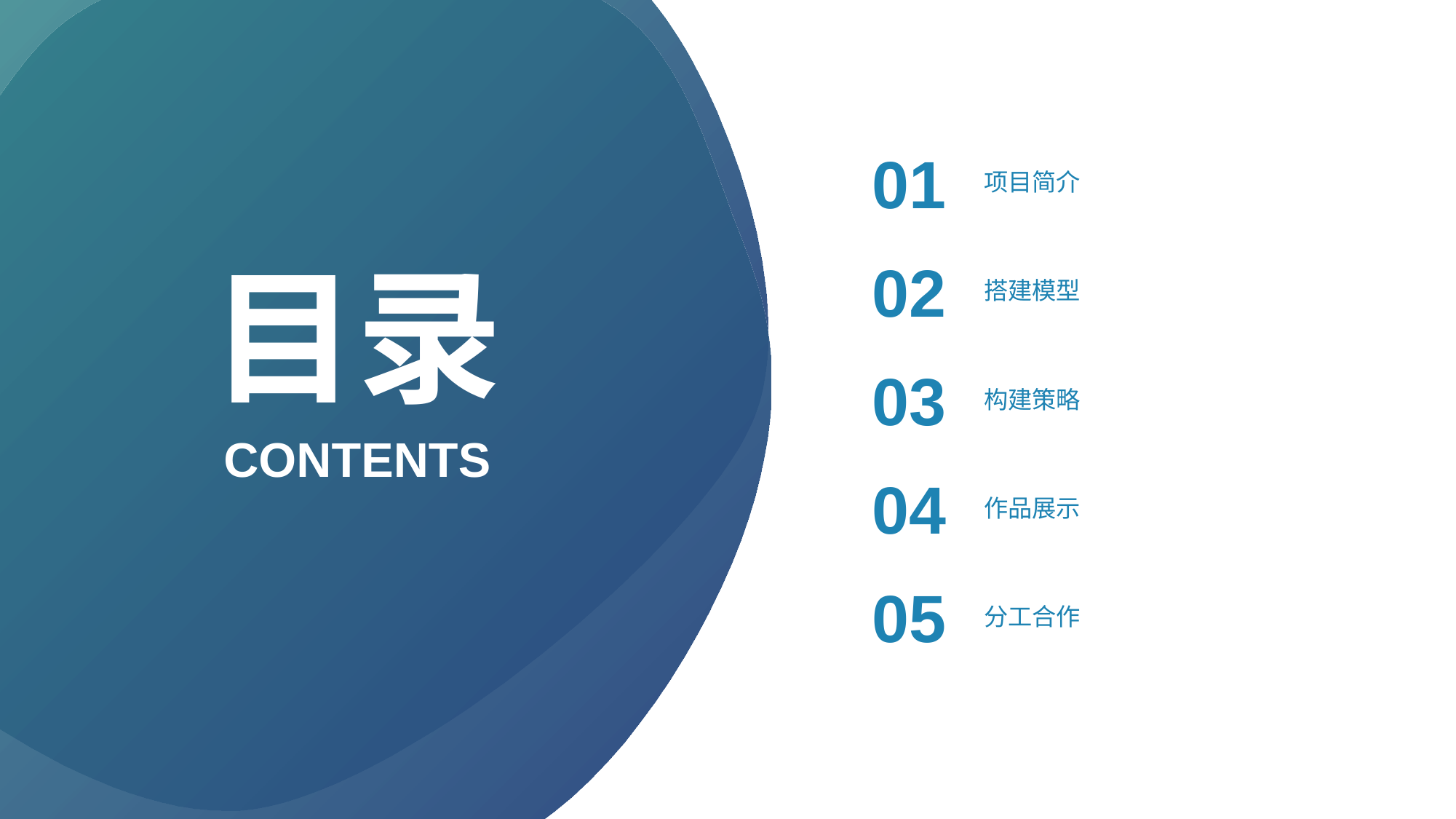

01
项目简介
目录
02
搭建模型
03
构建策略
CONTENTS
04
作品展示
05
分工合作